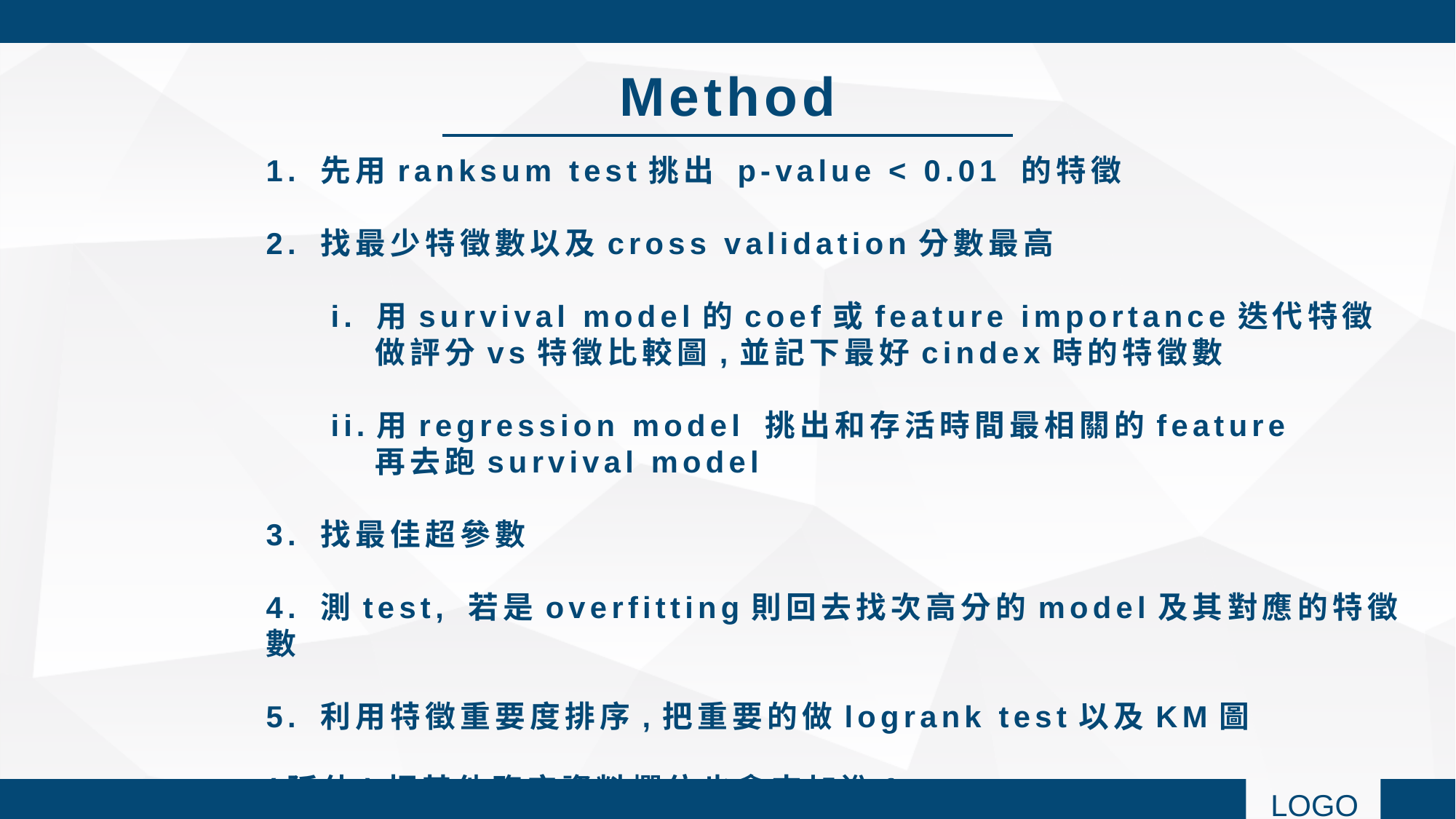

Method
1. 先用ranksum test挑出 p-value < 0.01 的特徵

2. 找最少特徵數以及cross validation分數最高

     i. 用survival model的coef或feature importance迭代特徵
	做評分vs特徵比較圖,並記下最好cindex時的特徵數

     ii.用regression model 挑出和存活時間最相關的feature
	再去跑survival model

3. 找最佳超參數

4. 測test, 若是overfitting則回去找次高分的model及其對應的特徵數

5. 利用特徵重要度排序,把重要的做logrank test以及KM圖

(延伸)把其他臨床資料欄位也拿來加進feature

LOGO